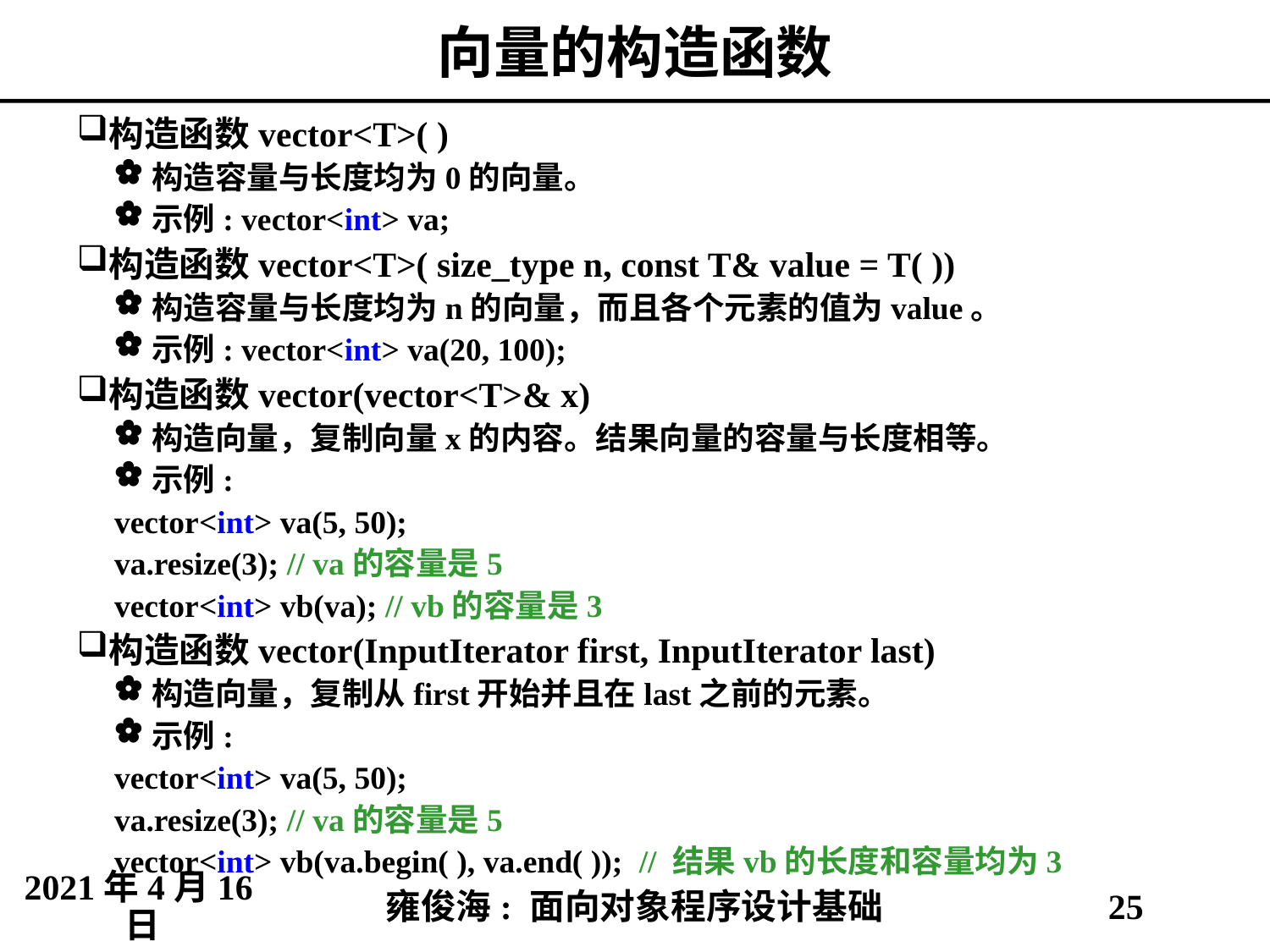

# 向量的构造函数
构造函数vector<T>( )
构造容量与长度均为0的向量。
示例: vector<int> va;
构造函数vector<T>( size_type n, const T& value = T( ))
构造容量与长度均为n的向量，而且各个元素的值为value。
示例: vector<int> va(20, 100);
构造函数vector(vector<T>& x)
构造向量，复制向量x的内容。结果向量的容量与长度相等。
示例:
vector<int> va(5, 50);
va.resize(3); // va的容量是5
vector<int> vb(va); // vb的容量是3
构造函数vector(InputIterator first, InputIterator last)
构造向量，复制从first开始并且在last之前的元素。
示例:
vector<int> va(5, 50);
va.resize(3); // va的容量是5
vector<int> vb(va.begin( ), va.end( ));  // 结果vb的长度和容量均为3

2021年4月16日
雍俊海: 面向对象程序设计基础
25